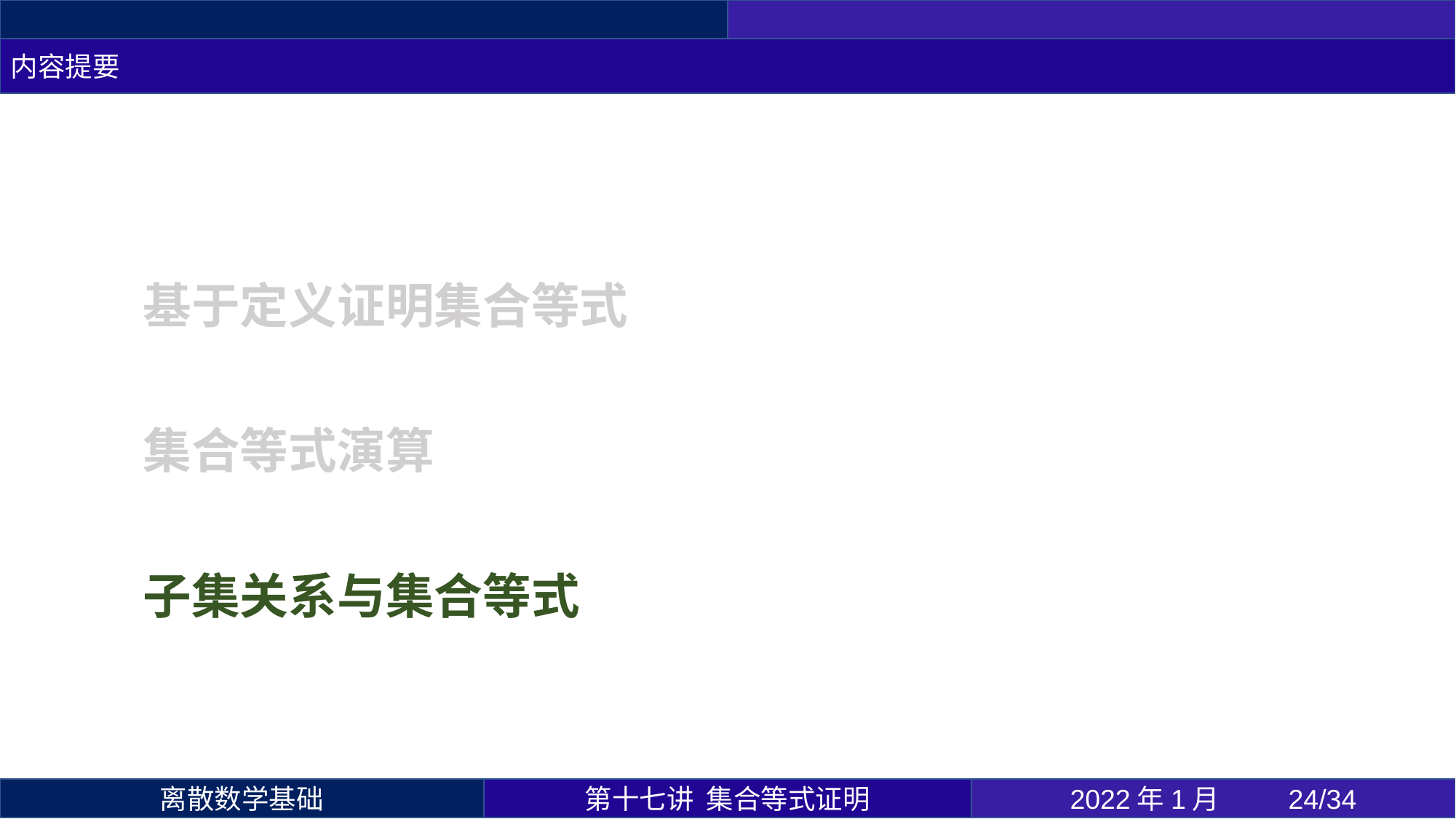

内容提要
基于定义证明集合等式
集合等式演算
子集关系与集合等式
第十七讲  集合等式证明
2022年1月 	24/34
离散数学基础